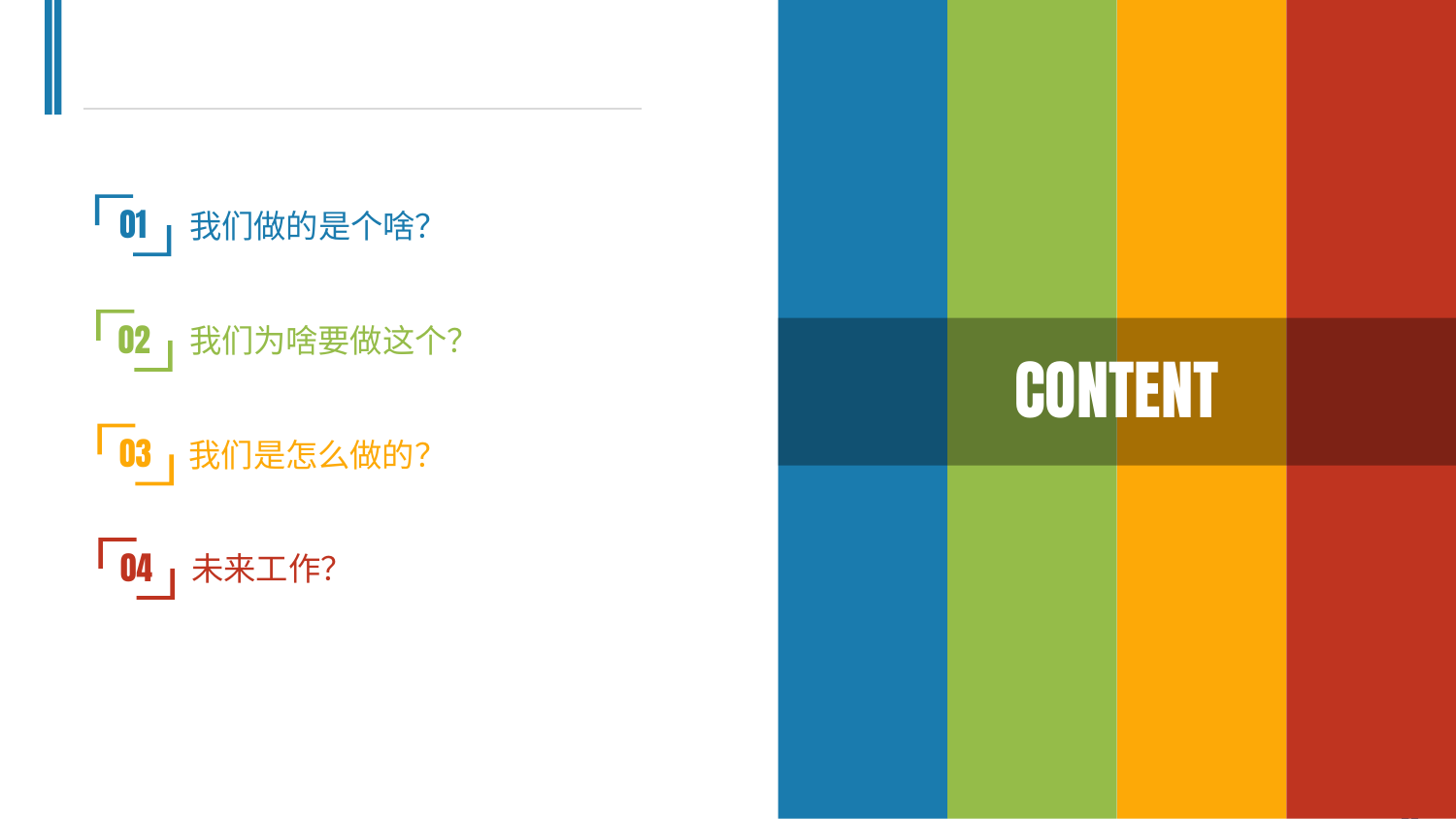

01
我们做的是个啥？
02
我们为啥要做这个？
CONTENT
03
我们是怎么做的？
04
未来工作？